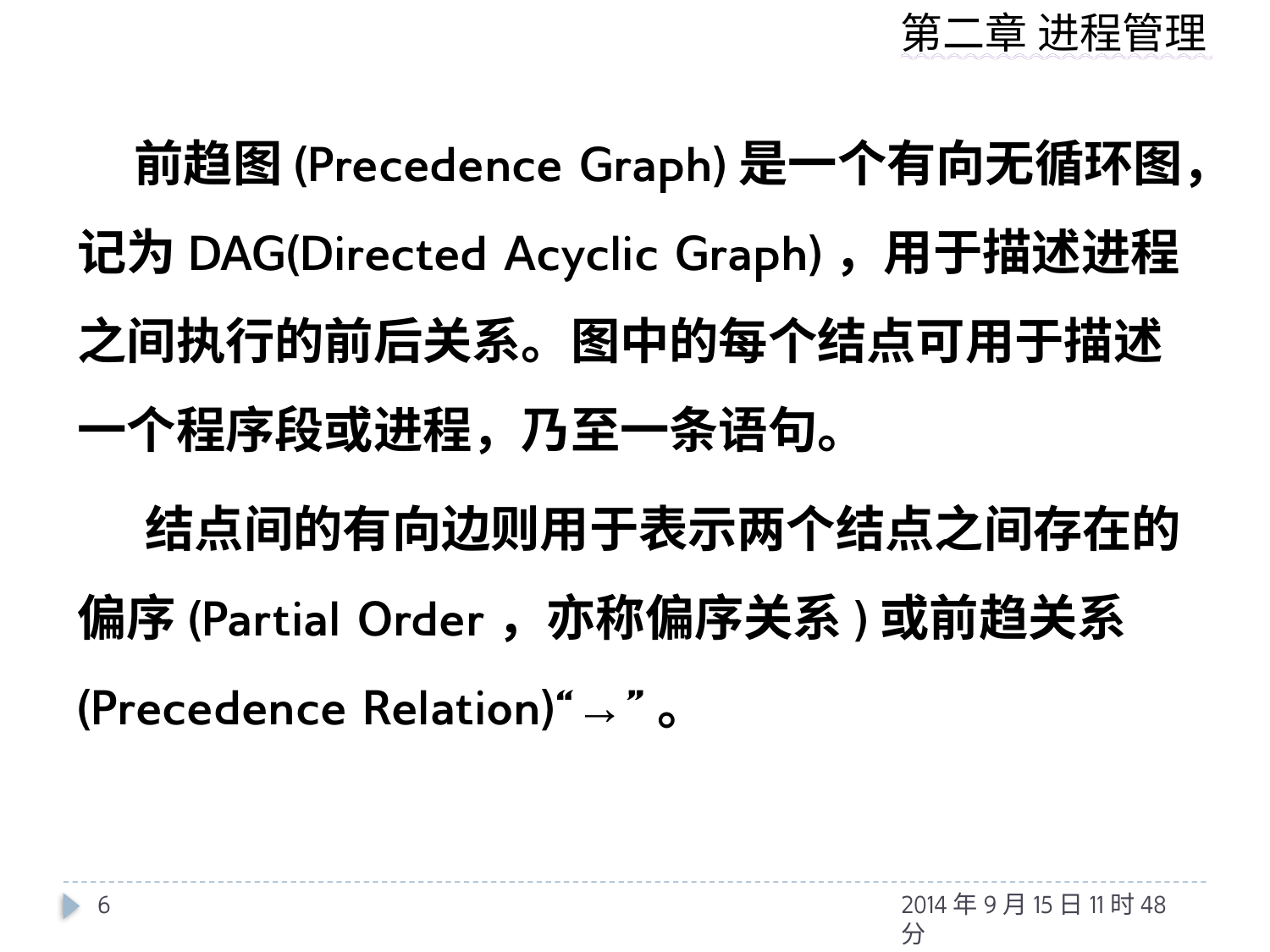

前趋图(Precedence Graph)是一个有向无循环图，记为DAG(Directed Acyclic Graph)，用于描述进程之间执行的前后关系。图中的每个结点可用于描述一个程序段或进程，乃至一条语句。
     结点间的有向边则用于表示两个结点之间存在的偏序(Partial Order，亦称偏序关系)或前趋关系(Precedence Relation)“→”。

6
2014年9月15日11时48分